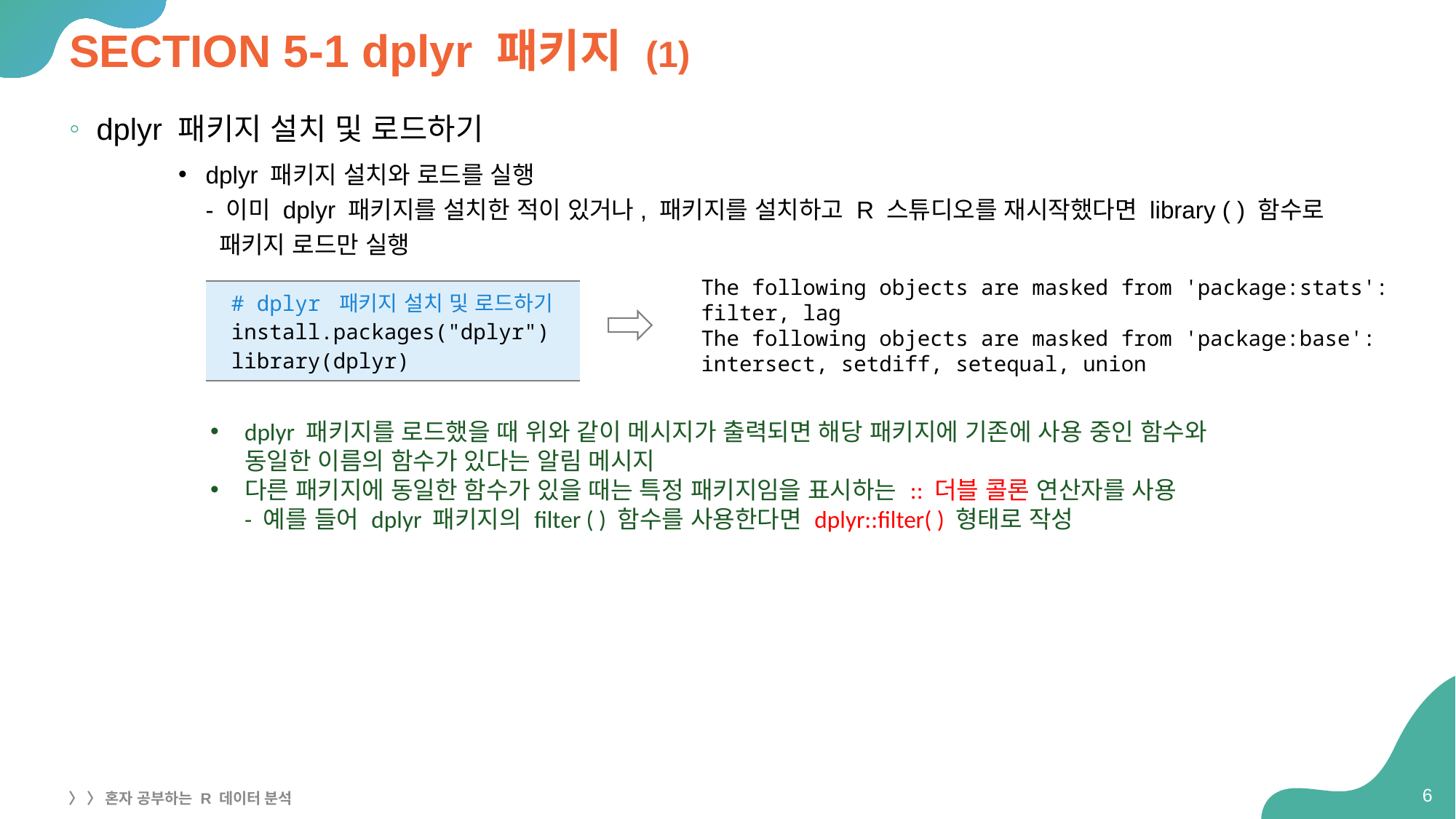

# SECTION 5-1 dplyr 패키지 (1)
dplyr 패키지 설치 및 로드하기
dplyr 패키지 설치와 로드를 실행
- 이미 dplyr 패키지를 설치한 적이 있거나, 패키지를 설치하고 R 스튜디오를 재시작했다면 library ( ) 함수로
  패키지 로드만 실행
The following objects are masked from 'package:stats':
filter, lag
The following objects are masked from 'package:base':
intersect, setdiff, setequal, union
| # dplyr 패키지 설치 및 로드하기 install.packages("dplyr") library(dplyr) |
| --- |

dplyr 패키지를 로드했을 때 위와 같이 메시지가 출력되면 해당 패키지에 기존에 사용 중인 함수와 동일한 이름의 함수가 있다는 알림 메시지
다른 패키지에 동일한 함수가 있을 때는 특정 패키지임을 표시하는 :: 더블 콜론 연산자를 사용
- 예를 들어 dplyr 패키지의 filter ( ) 함수를 사용한다면 dplyr::filter( ) 형태로 작성
6
〉 〉 혼자 공부하는 R 데이터 분석